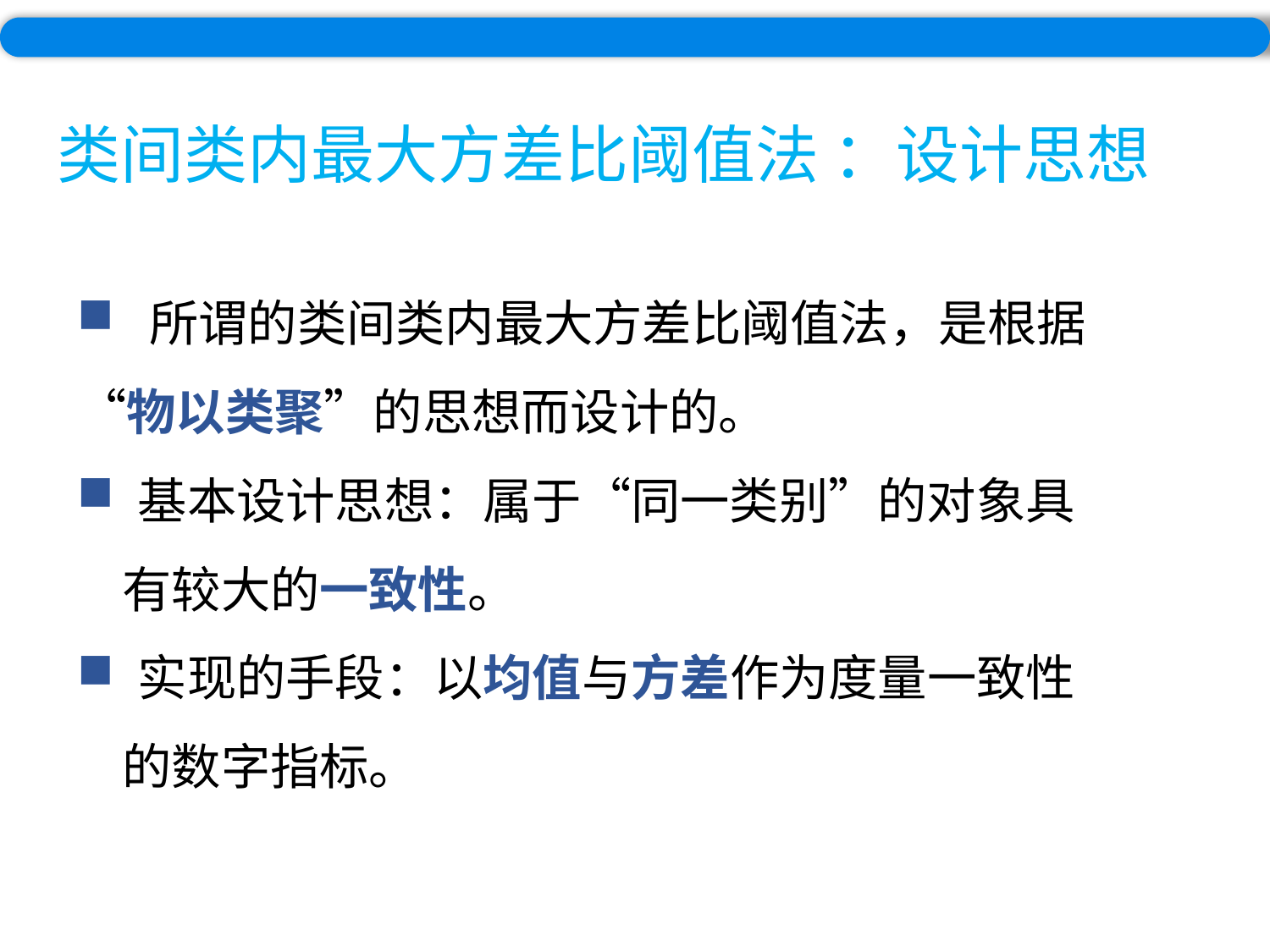

# 类间类内最大方差比阈值法 ：设计思想
  所谓的类间类内最大方差比阈值法，是根据“物以类聚”的思想而设计的。
 基本设计思想：属于“同一类别”的对象具
   有较大的一致性。
 实现的手段：以均值与方差作为度量一致性
   的数字指标。